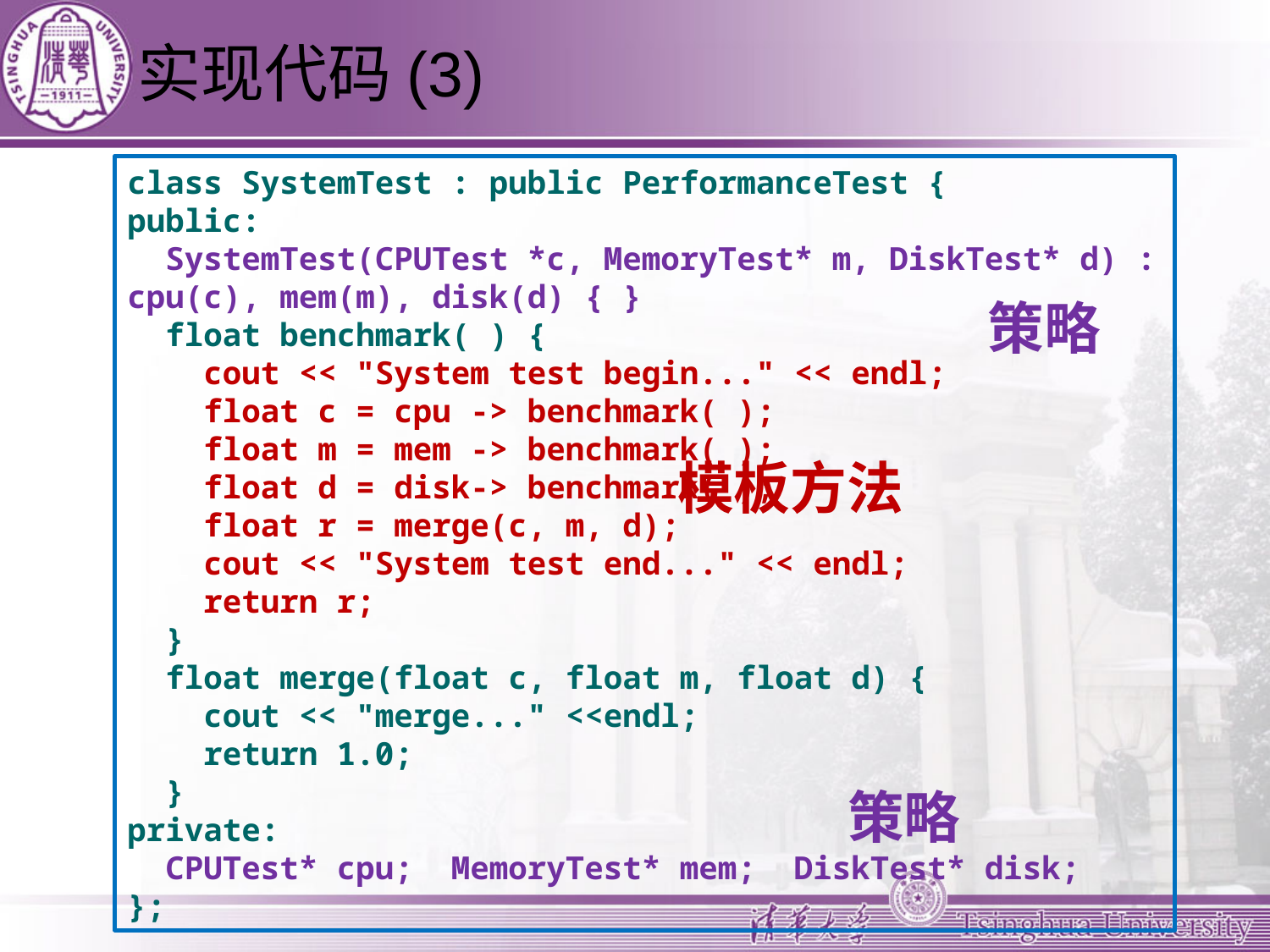

# 实现代码(3)
class SystemTest : public PerformanceTest {
public:
  SystemTest(CPUTest *c, MemoryTest* m, DiskTest* d) : cpu(c), mem(m), disk(d) { }
  float benchmark( ) {
    cout << "System test begin..." << endl;
    float c = cpu -> benchmark( );
    float m = mem -> benchmark( );
    float d = disk-> benchmark( );
    float r = merge(c, m, d);
    cout << "System test end..." << endl;
    return r;
  }
  float merge(float c, float m, float d) {
    cout << "merge..." <<endl;
    return 1.0;
  }
private:
  CPUTest* cpu;  MemoryTest* mem;  DiskTest* disk;
};
策略
模板方法
策略